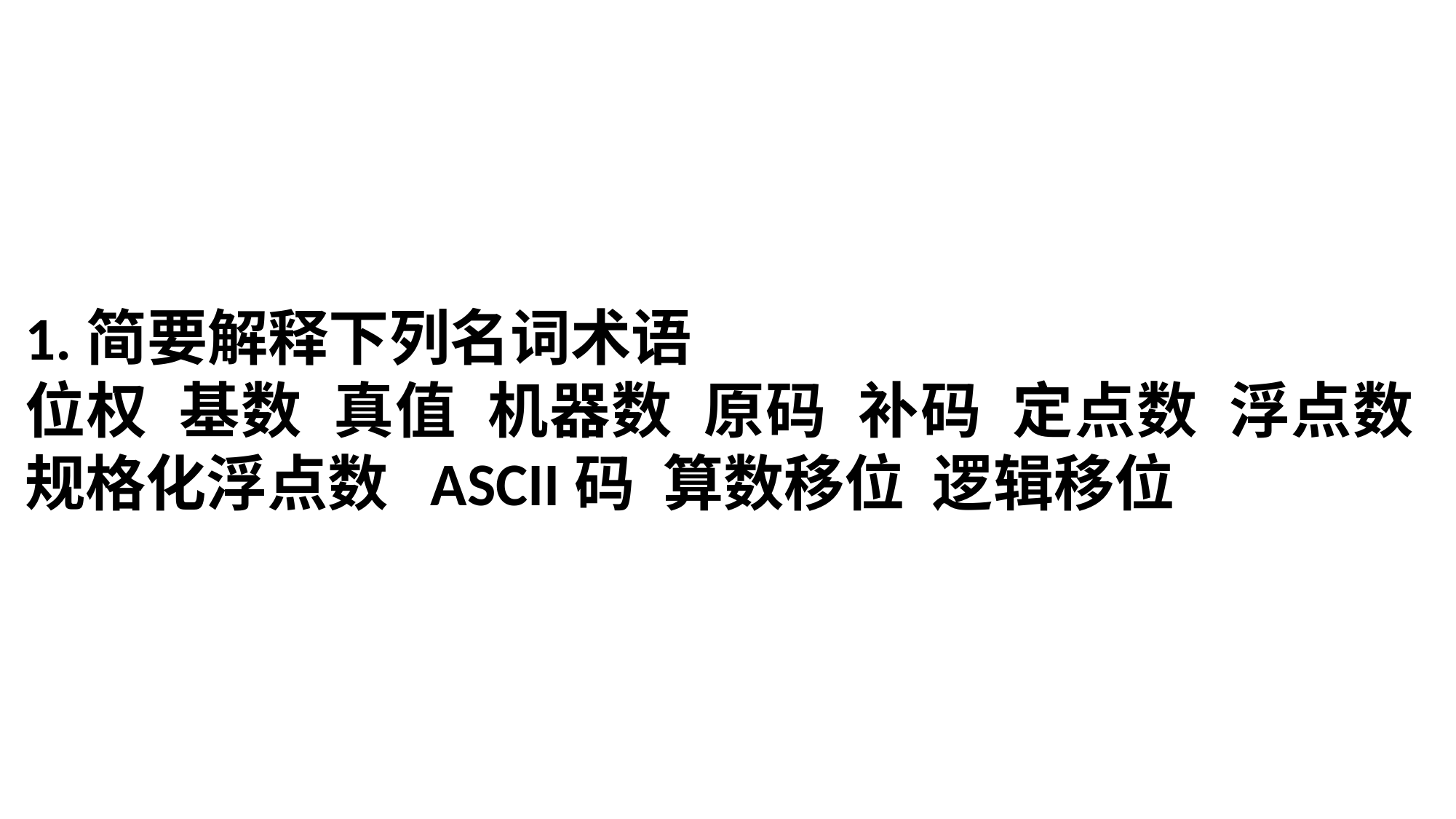

1.简要解释下列名词术语
位权  基数  真值  机器数  原码  补码  定点数  浮点数  规格化浮点数  ASCII码  算数移位  逻辑移位